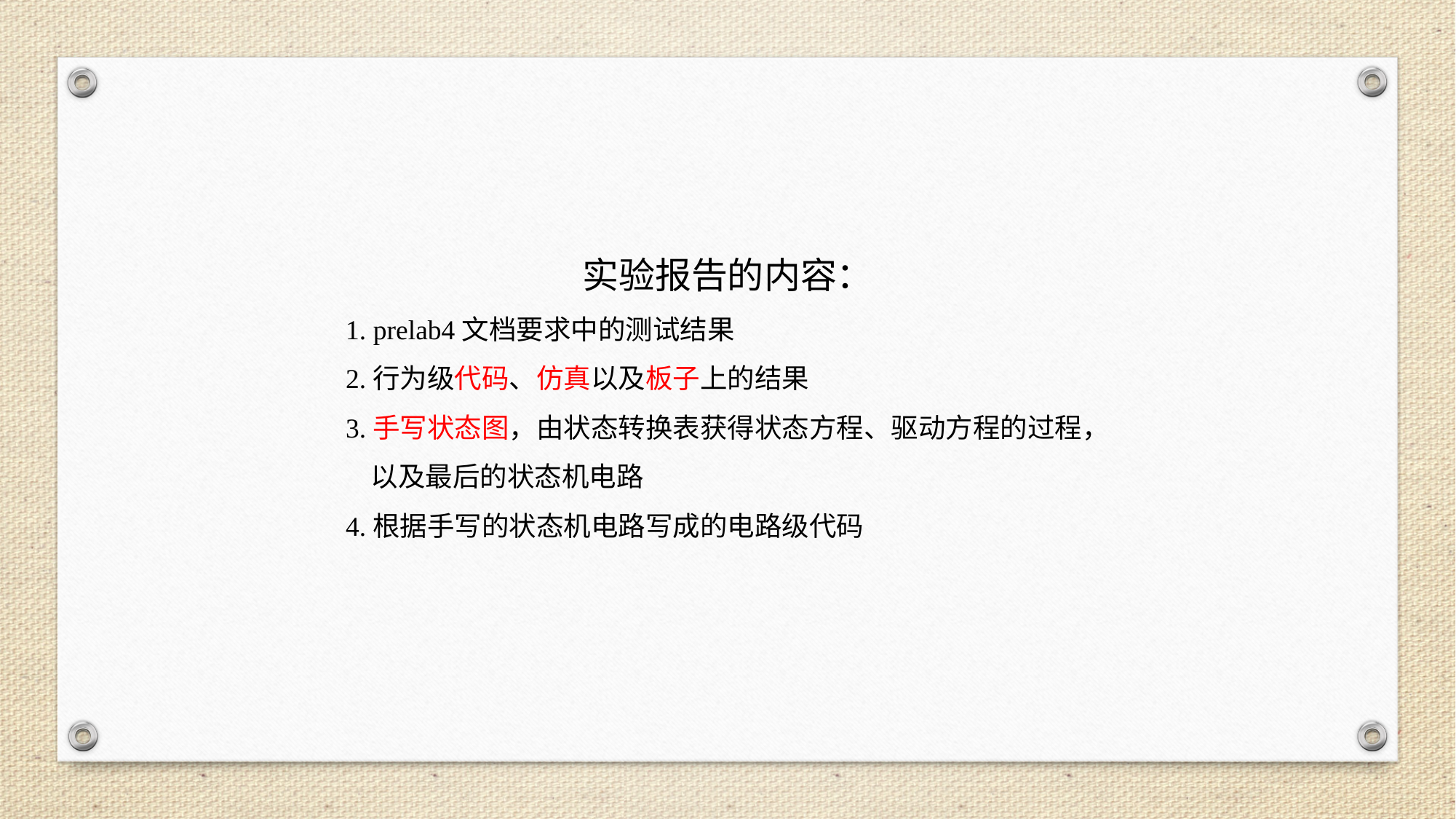

实验报告的内容：
1. prelab4文档要求中的测试结果
2.行为级代码、仿真以及板子上的结果
3.手写状态图，由状态转换表获得状态方程、驱动方程的过程，
   以及最后的状态机电路
4.根据手写的状态机电路写成的电路级代码